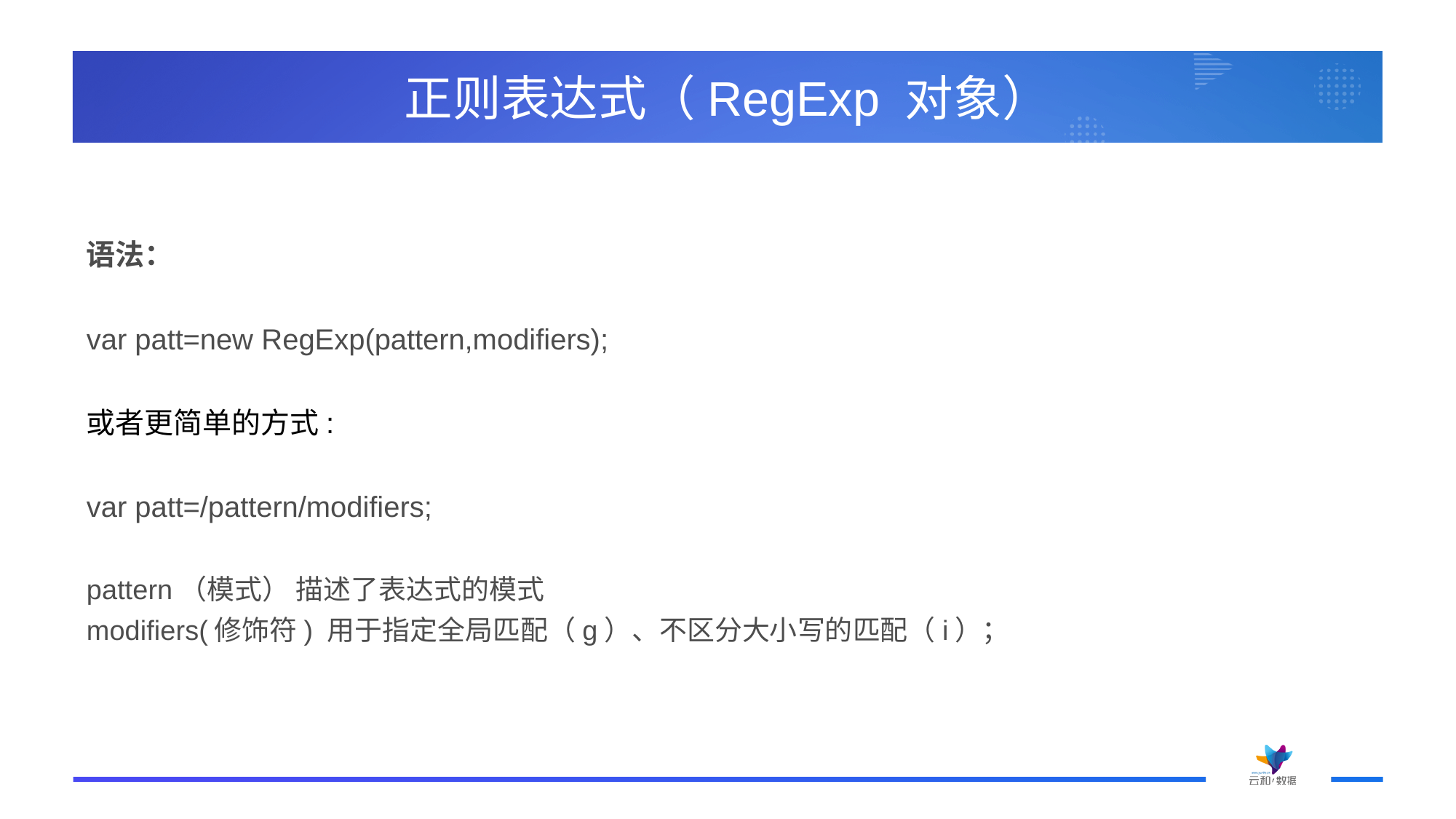

# 正则表达式（RegExp 对象）

语法：

var patt=new RegExp(pattern,modifiers);
或者更简单的方式:
var patt=/pattern/modifiers;

pattern（模式） 描述了表达式的模式
modifiers(修饰符) 用于指定全局匹配（g）、不区分大小写的匹配（i）；